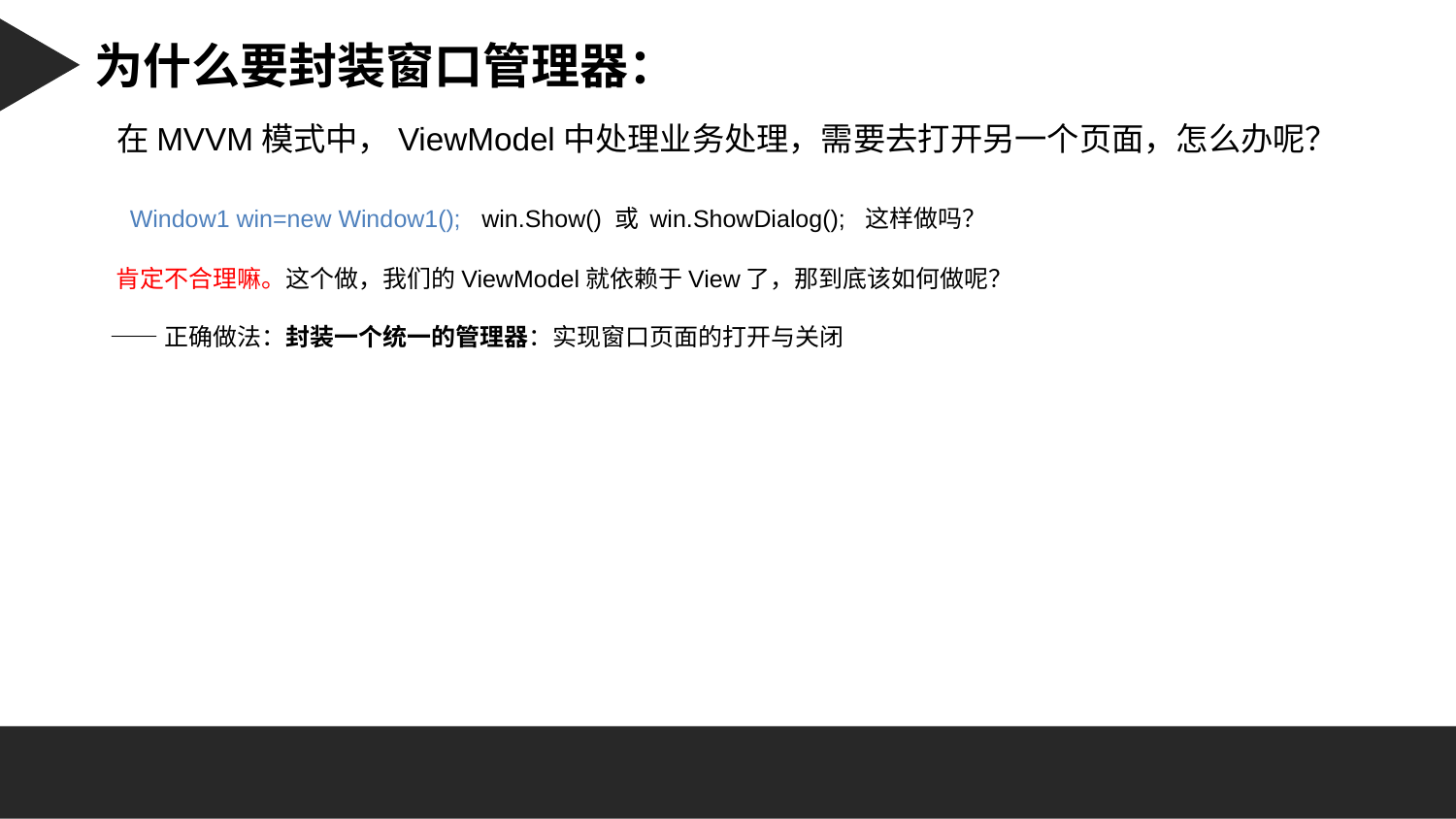

Character 字符串：

为什么要封装窗口管理器：
  在MVVM模式中，ViewModel中处理业务处理，需要去打开另一个页面，怎么办呢？

    Window1 win=new Window1();   win.Show() 或 win.ShowDialog();  这样做吗？

   肯定不合理嘛。这个做，我们的ViewModel就依赖于View了，那到底该如何做呢？

   ——正确做法：封装一个统一的管理器：实现窗口页面的打开与关闭